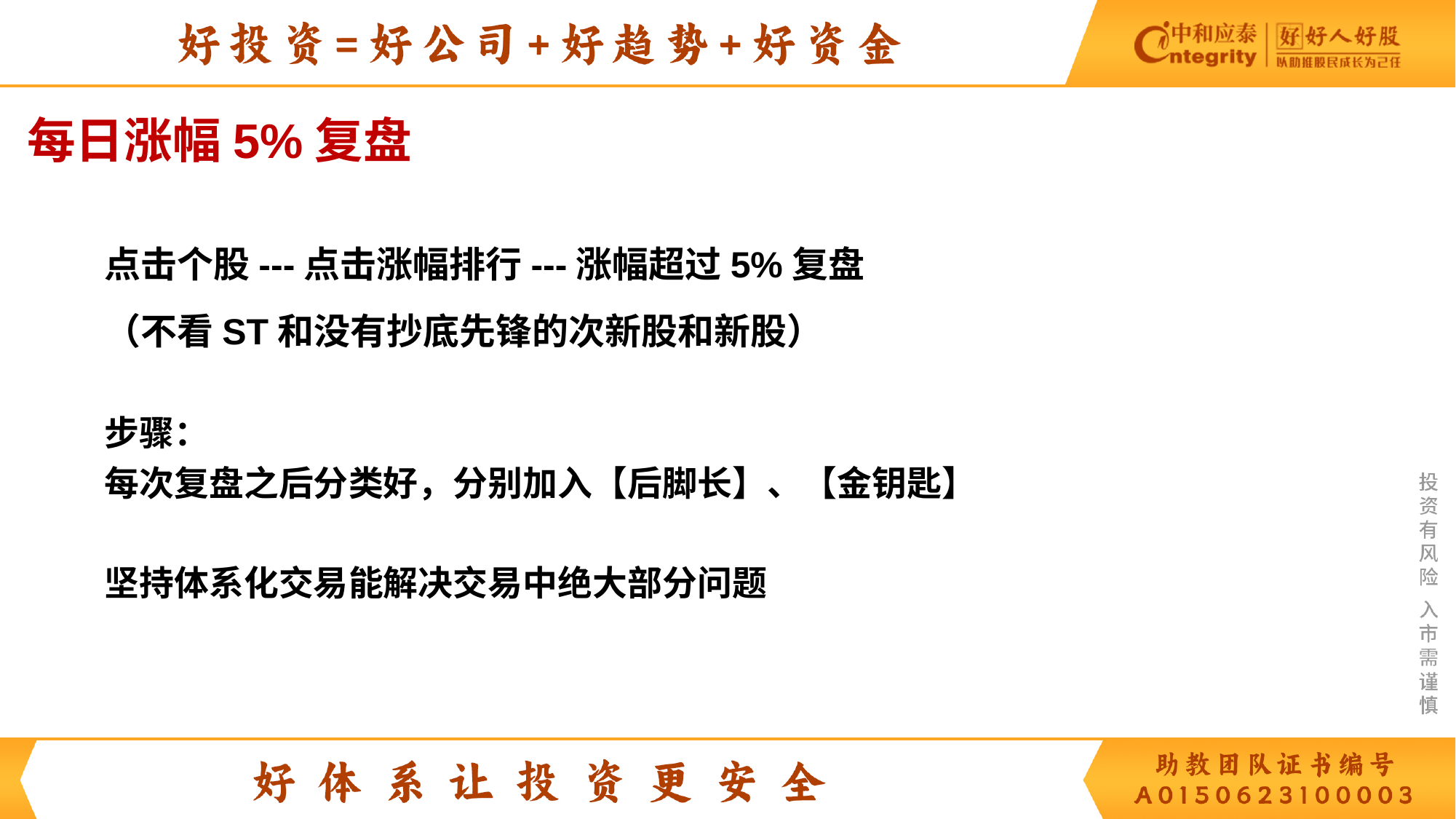

每日涨幅5%复盘
点击个股---点击涨幅排行---涨幅超过5%复盘
（不看ST和没有抄底先锋的次新股和新股）
步骤：
每次复盘之后分类好，分别加入【后脚长】、【金钥匙】
坚持体系化交易能解决交易中绝大部分问题